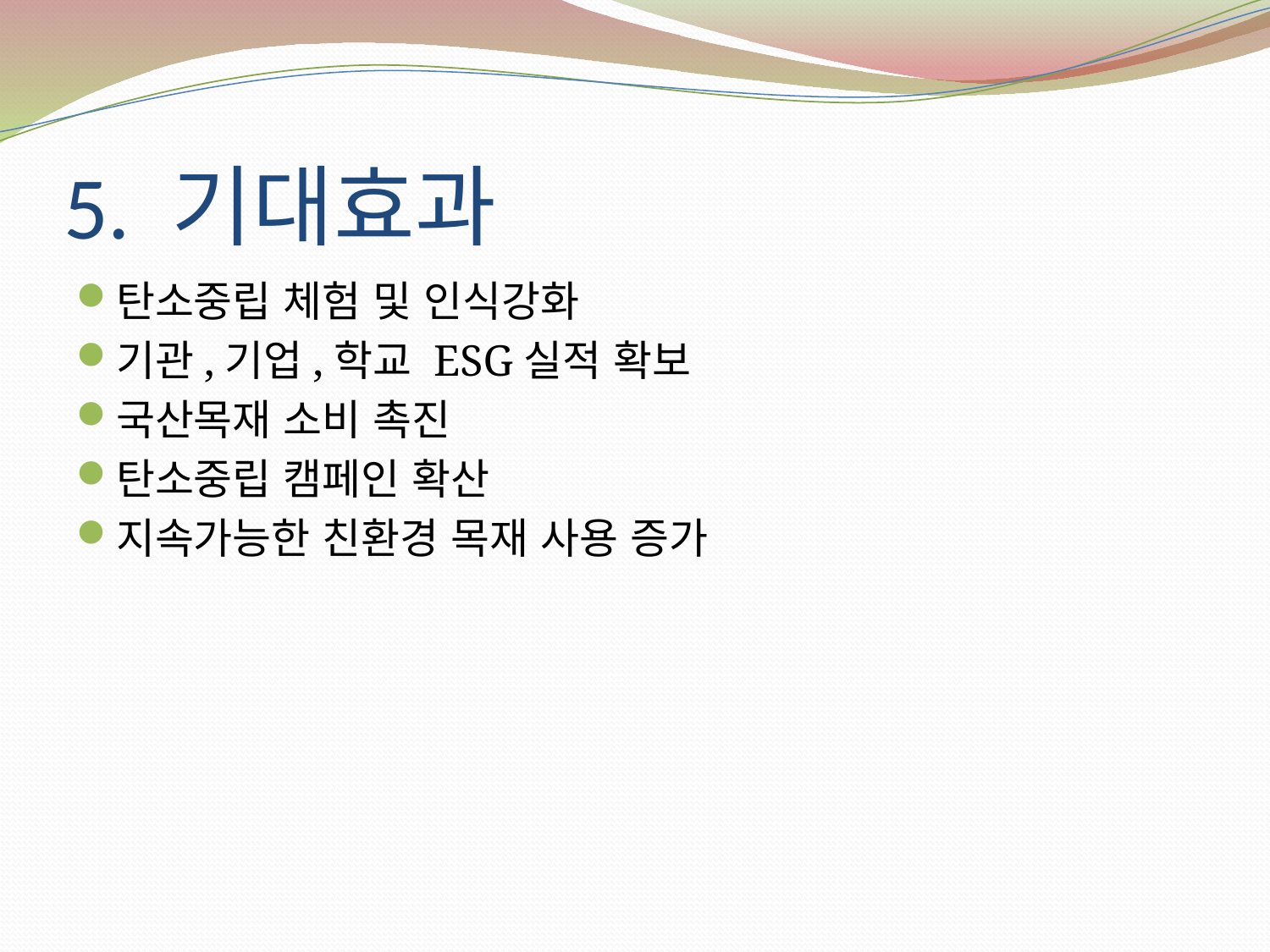

# 5. 기대효과
탄소중립 체험 및 인식강화
기관,기업,학교 ESG실적 확보
국산목재 소비 촉진
탄소중립 캠페인 확산
지속가능한 친환경 목재 사용 증가